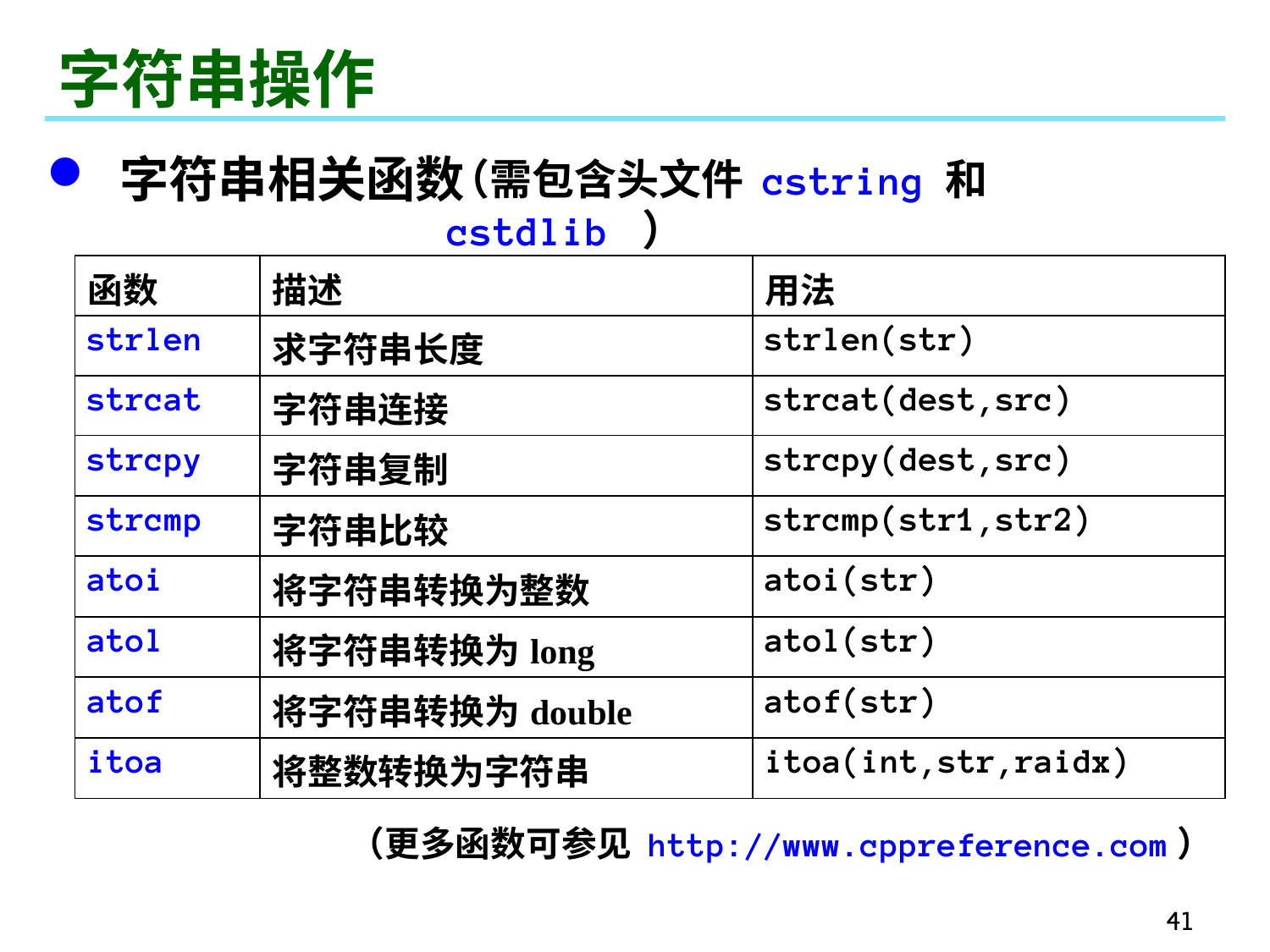

# 字符串操作
 字符串相关函数
（需包含头文件 cstring 和 cstdlib ）
| 函数 | 描述 | 用法 |
| --- | --- | --- |
| strlen | 求字符串长度 | strlen(str) |
| strcat | 字符串连接 | strcat(dest,src) |
| strcpy | 字符串复制 | strcpy(dest,src) |
| strcmp | 字符串比较 | strcmp(str1,str2) |
| atoi | 将字符串转换为整数 | atoi(str) |
| atol | 将字符串转换为long | atol(str) |
| atof | 将字符串转换为double | atof(str) |
| itoa | 将整数转换为字符串 | itoa(int,str,raidx) |
（更多函数可参见 http://www.cppreference.com）
41